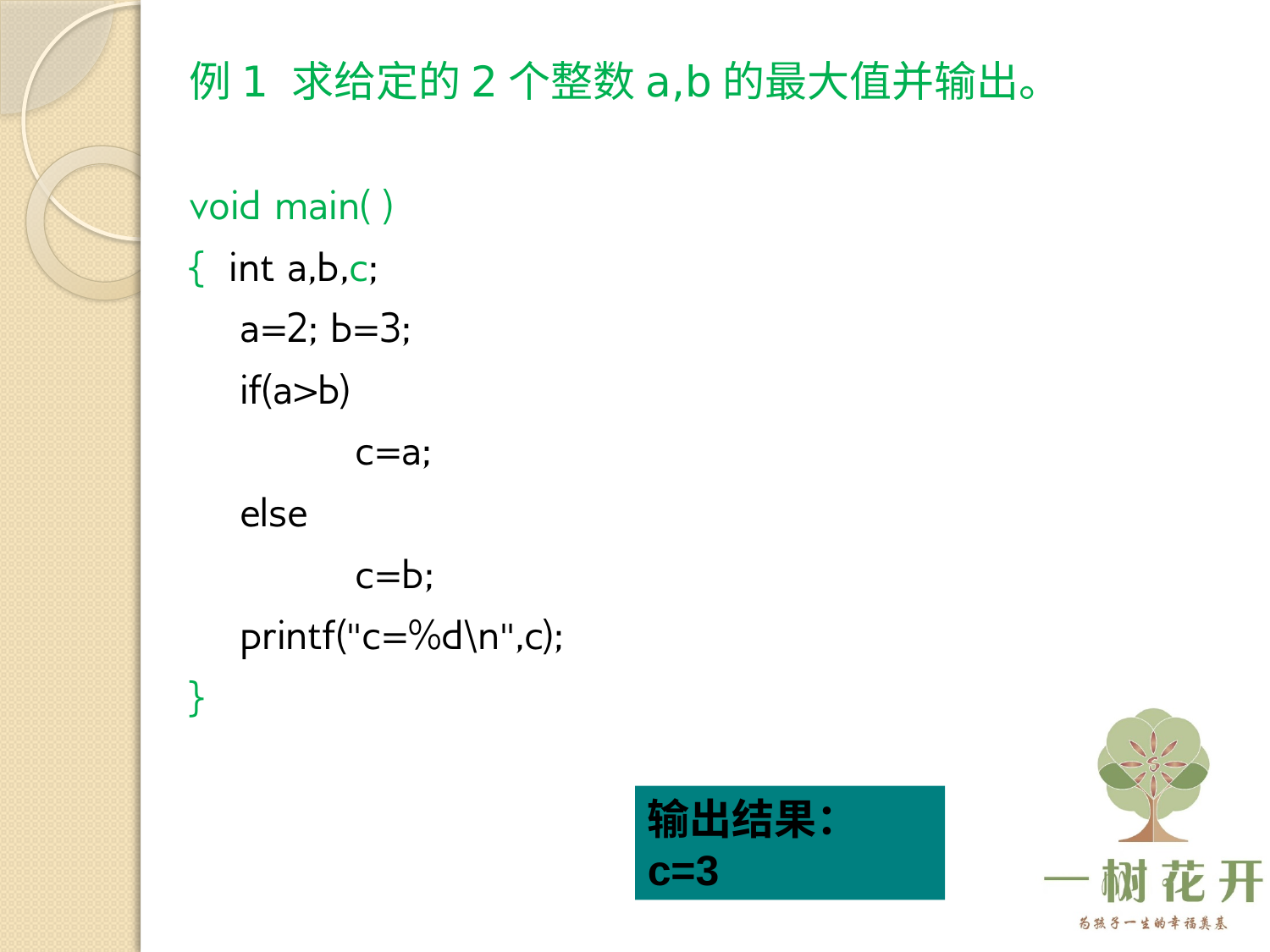

例1 求给定的2个整数a,b的最大值并输出。

void main( )
{  int a,b,c;
    a=2; b=3;
    if(a>b)
		c=a;
    else
		c=b;
    printf("c=%d\n",c);
}
输出结果：
c=3